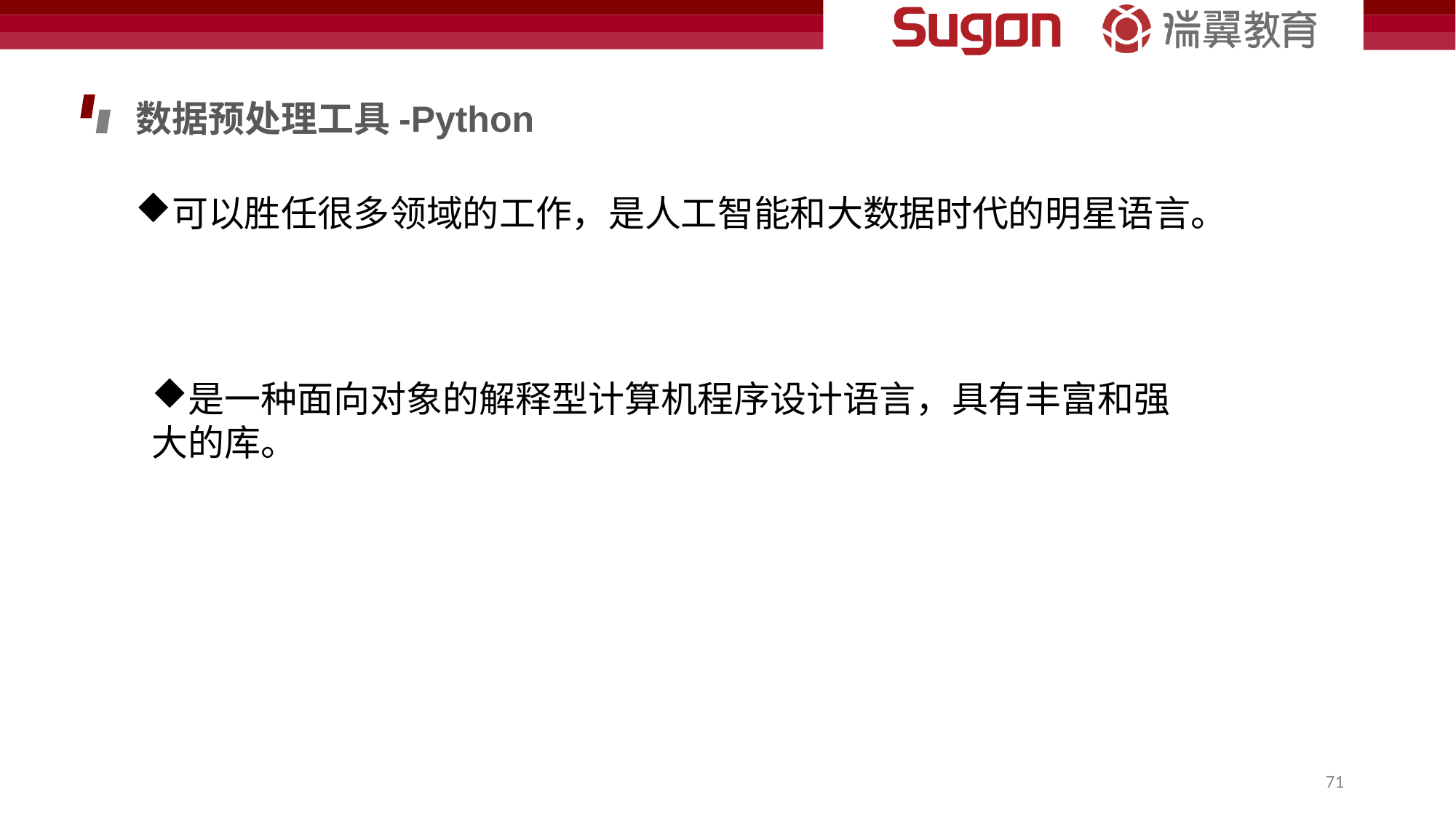

数据预处理工具-Python

可以胜任很多领域的工作，是人工智能和大数据时代的明星语言。
是一种面向对象的解释型计算机程序设计语言，具有丰富和强大的库。
71